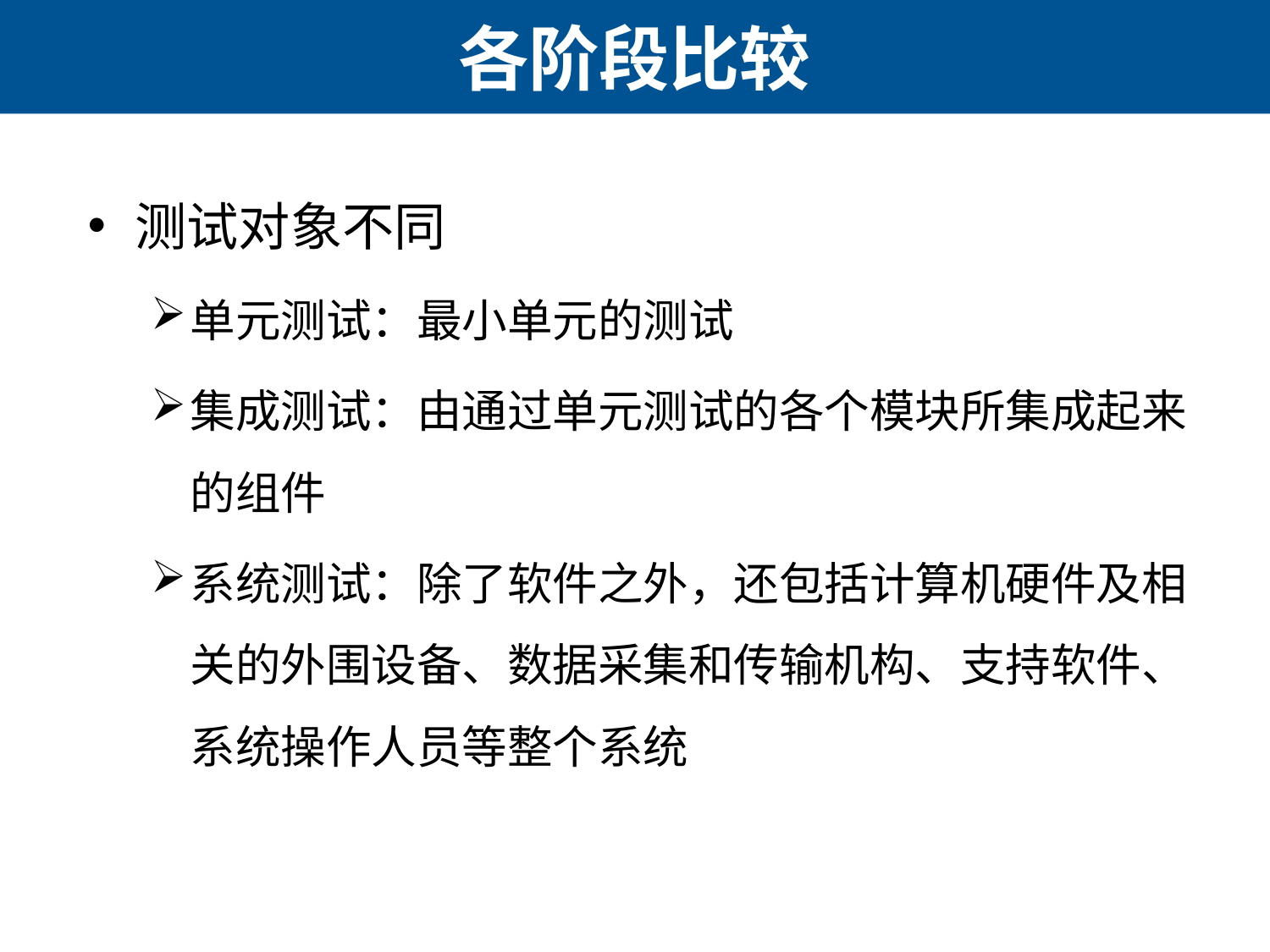

# 各阶段比较
测试对象不同
单元测试：最小单元的测试
集成测试：由通过单元测试的各个模块所集成起来的组件
系统测试：除了软件之外，还包括计算机硬件及相关的外围设备、数据采集和传输机构、支持软件、系统操作人员等整个系统